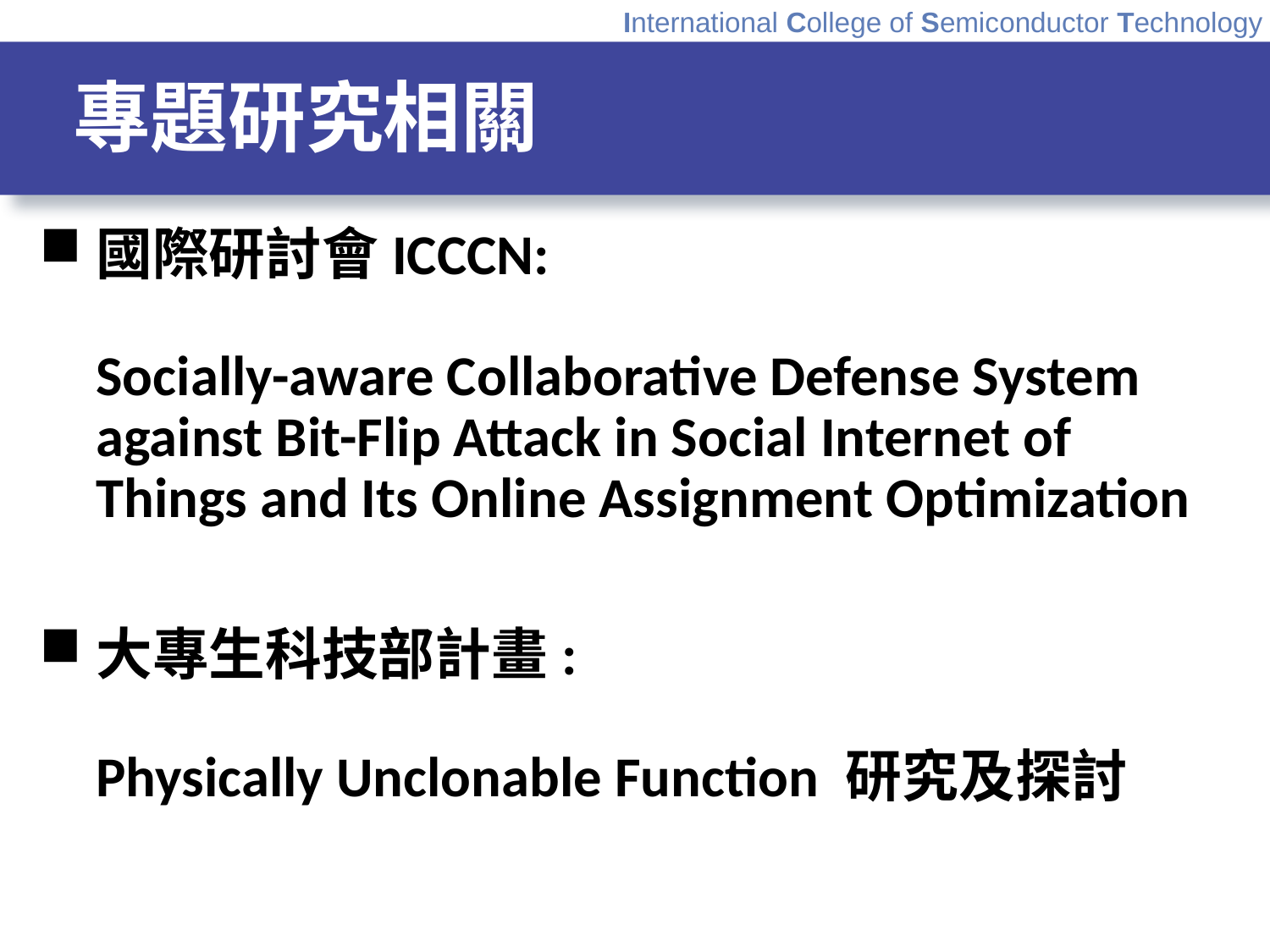

# 專題研究相關
國際研討會ICCCN:
Socially-aware Collaborative Defense System against Bit-Flip Attack in Social Internet of Things and Its Online Assignment Optimization

大專生科技部計畫:
Physically Unclonable Function 研究及探討